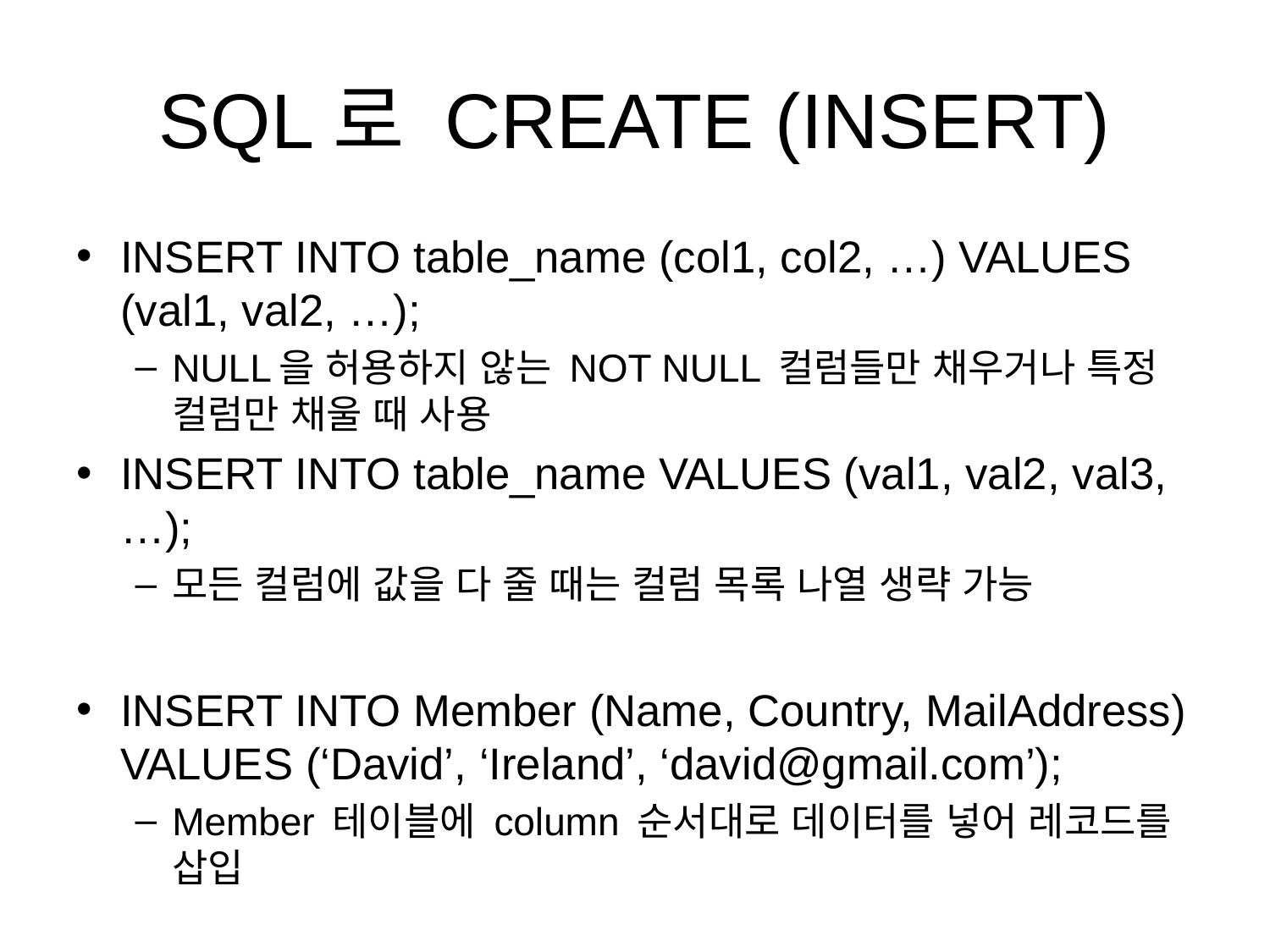

# SQL로 CREATE (INSERT)
INSERT INTO table_name (col1, col2, …) VALUES (val1, val2, …);
NULL을 허용하지 않는 NOT NULL 컬럼들만 채우거나 특정 컬럼만 채울 때 사용
INSERT INTO table_name VALUES (val1, val2, val3, …);
모든 컬럼에 값을 다 줄 때는 컬럼 목록 나열 생략 가능

INSERT INTO Member (Name, Country, MailAddress) VALUES (‘David’, ‘Ireland’, ‘david@gmail.com’);
Member 테이블에 column 순서대로 데이터를 넣어 레코드를 삽입